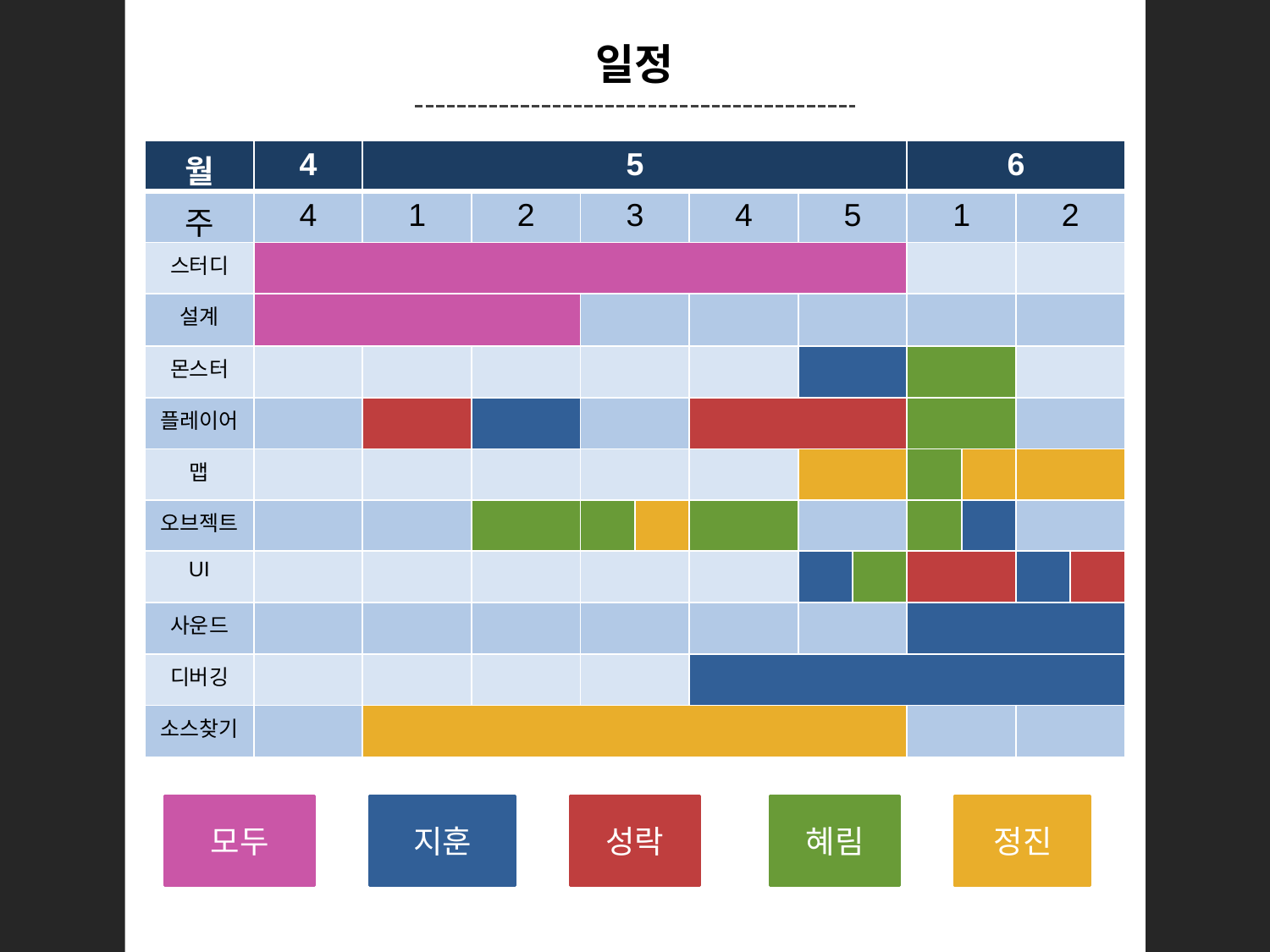

일정
| 월 | 4 | 5 |  |  |  |  |  |  | 6 |  |  |  |
| --- | --- | --- | --- | --- | --- | --- | --- | --- | --- | --- | --- | --- |
| 주 | 4 | 1 | 2 | 3 |  | 4 | 5 |  | 1 |  | 2 |  |
| 스터디 |  |  |  |  |  |  |  |  |  |  |  |  |
| 설계 |  |  |  |  |  |  |  |  |  |  |  |  |
| 몬스터 |  |  |  |  |  |  |  |  |  |  |  |  |
| 플레이어 |  |  |  |  |  |  |  |  |  |  |  |  |
| 맵 |  |  |  |  |  |  |  |  |  |  |  |  |
| 오브젝트 |  |  |  |  |  |  |  |  |  |  |  |  |
| UI |  |  |  |  |  |  |  |  |  |  |  |  |
| 사운드 |  |  |  |  |  |  |  |  |  |  |  |  |
| 디버깅 |  |  |  |  |  |  |  |  |  |  |  |  |
| 소스찾기 |  |  |  |  |  |  |  |  |  |  |  |  |
모두
지훈
성락
혜림
정진